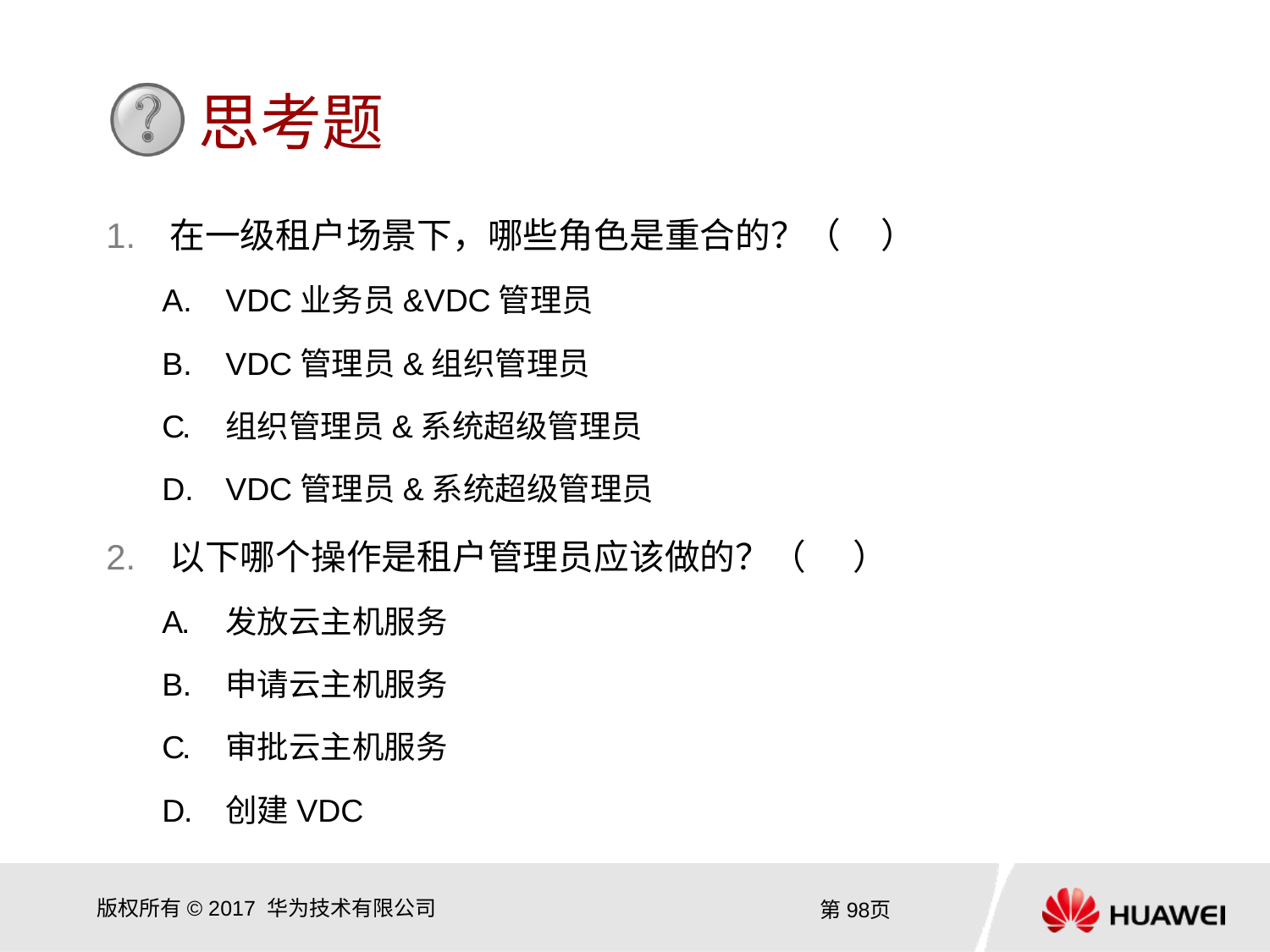

在一级租户场景下，哪些角色是重合的？（     ）
VDC业务员&VDC管理员
VDC管理员&组织管理员
组织管理员&系统超级管理员
VDC管理员&系统超级管理员
以下哪个操作是租户管理员应该做的？（      ）
发放云主机服务
申请云主机服务
审批云主机服务
创建VDC